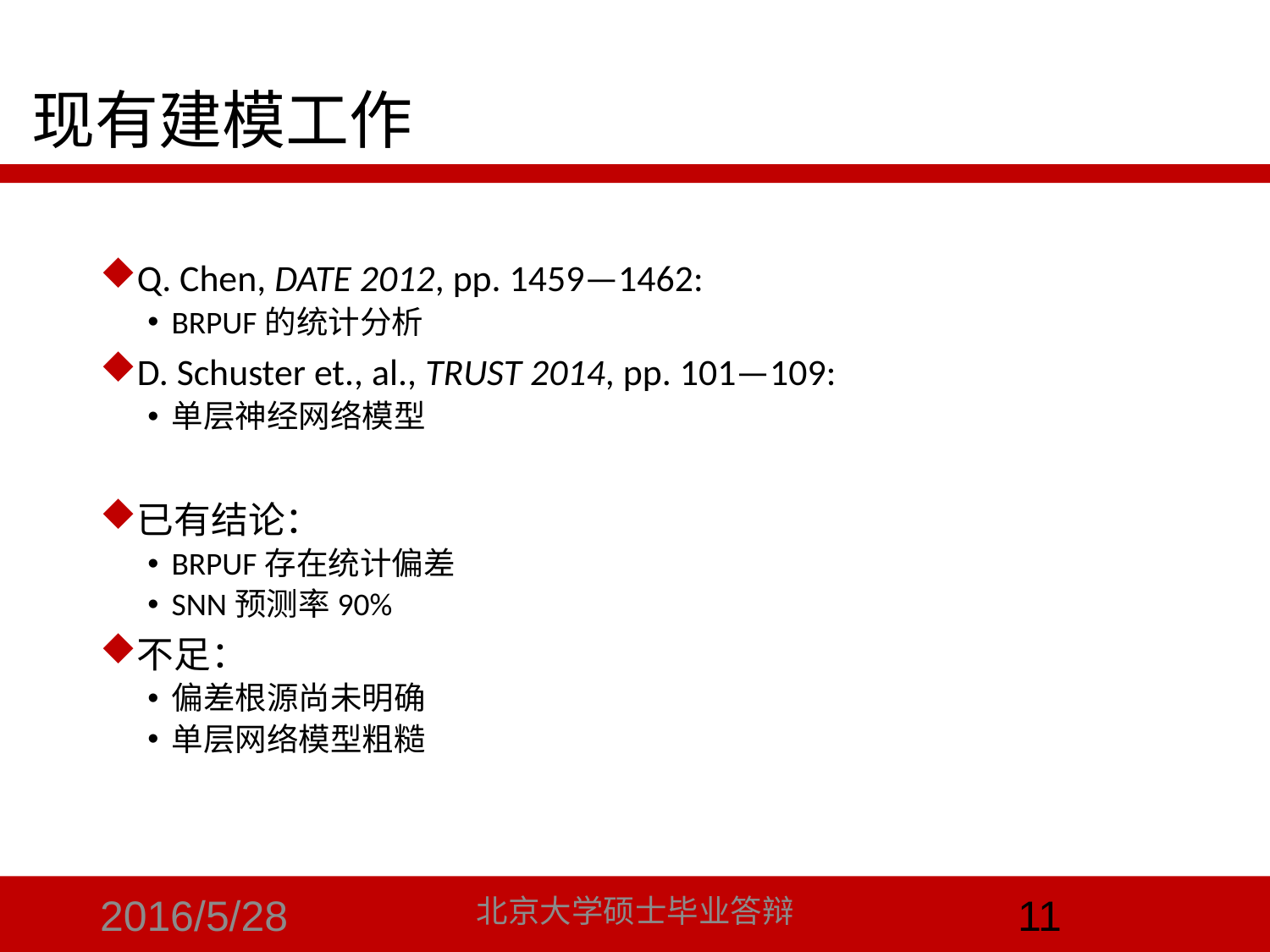

# 现有建模工作
Q. Chen, DATE 2012, pp. 1459—1462:
BRPUF的统计分析
D. Schuster et., al., TRUST 2014, pp. 101—109:
单层神经网络模型

已有结论：
BRPUF存在统计偏差
SNN预测率90%
不足：
偏差根源尚未明确
单层网络模型粗糙
2016/5/28
北京大学硕士毕业答辩
11